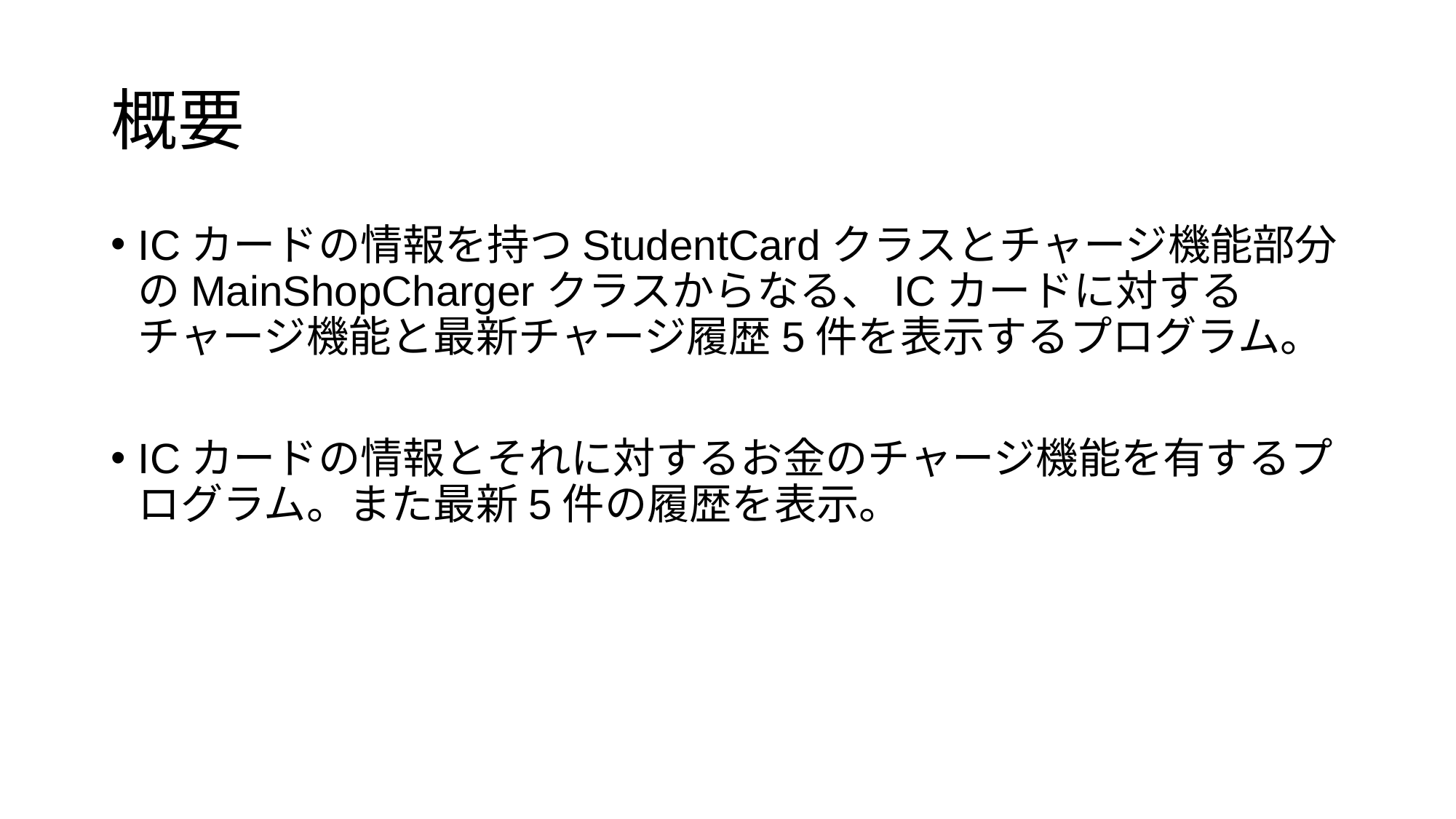

# 概要
ICカードの情報を持つStudentCardクラスとチャージ機能部分のMainShopChargerクラスからなる、ICカードに対するチャージ機能と最新チャージ履歴5件を表示するプログラム。

ICカードの情報とそれに対するお金のチャージ機能を有するプログラム。また最新5件の履歴を表示。